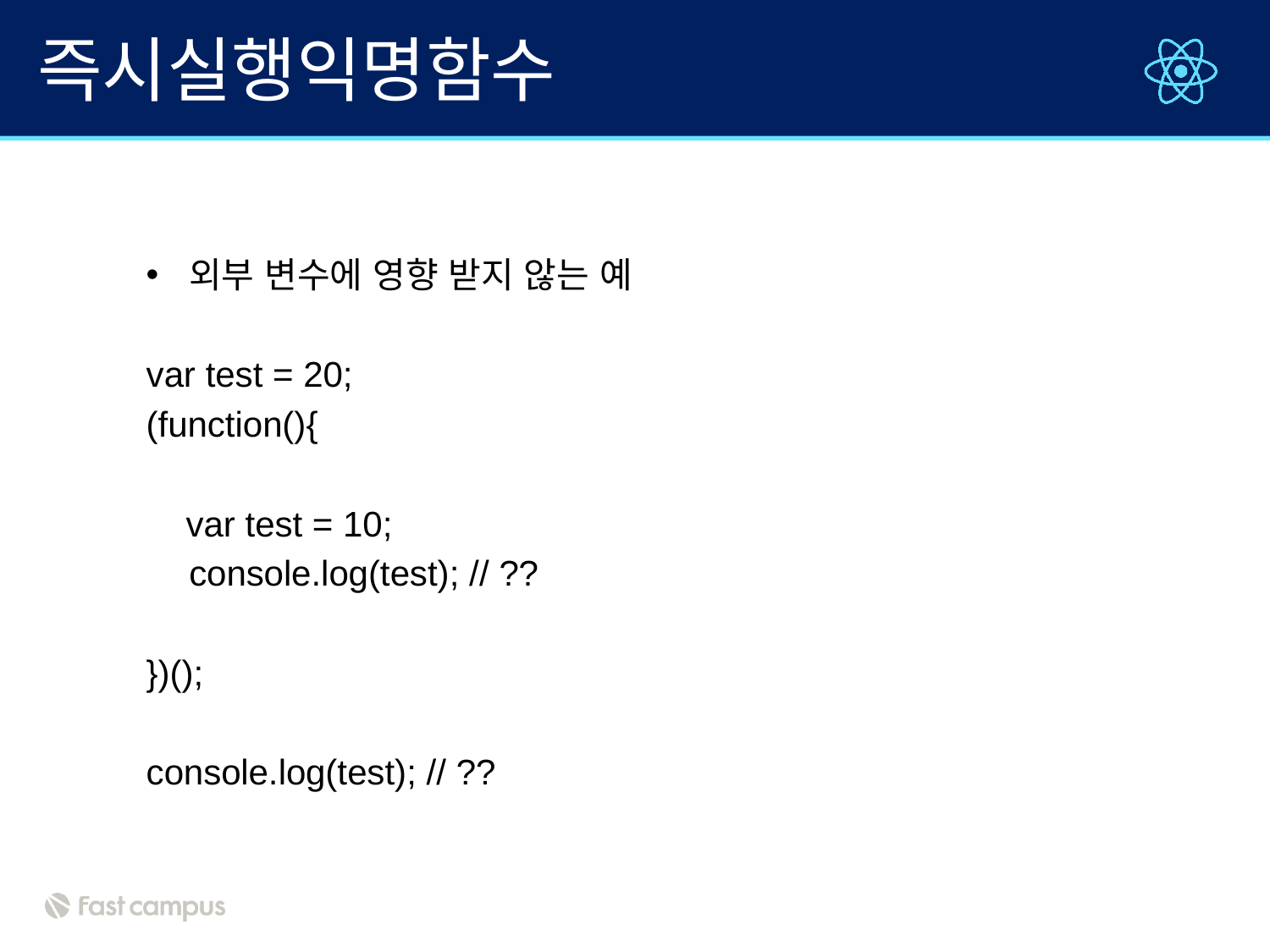

# 즉시실행익명함수
외부 변수에 영향 받지 않는 예

var test = 20;
(function(){

    var test = 10;
	console.log(test); // ??

})();

console.log(test); // ??